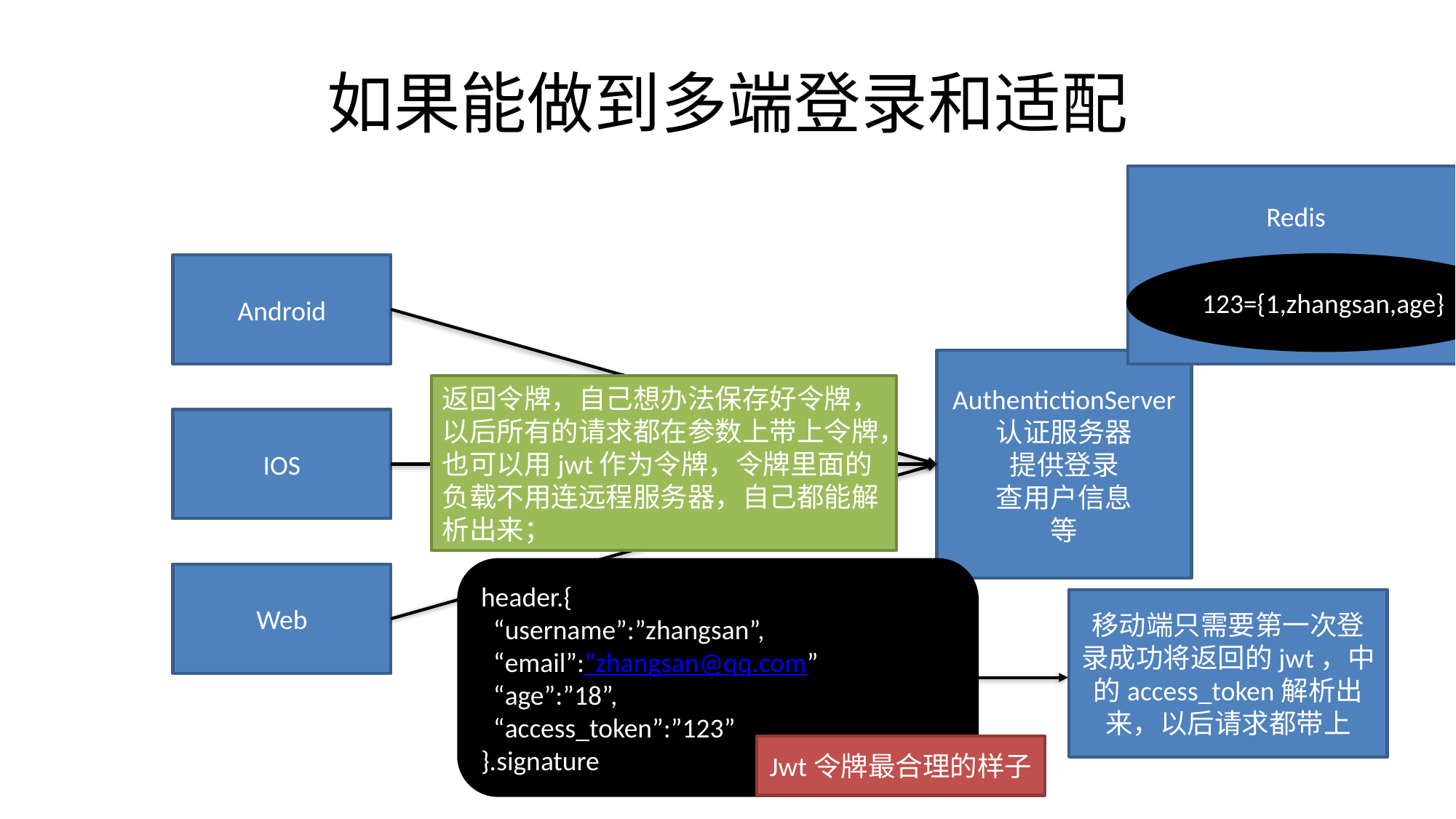

# 如果能做到多端登录和适配
Redis

Android
123={1,zhangsan,age}
AuthentictionServer
认证服务器
提供登录
查用户信息
等
返回令牌，自己想办法保存好令牌，以后所有的请求都在参数上带上令牌，也可以用jwt作为令牌，令牌里面的负载不用连远程服务器，自己都能解析出来；
IOS
header.{
  “username”:”zhangsan”,
  “email”:”zhangsan@qq.com”
  “age”:”18”,
  “access_token”:”123”
}.signature
Web
移动端只需要第一次登录成功将返回的jwt，中的access_token解析出来，以后请求都带上
Jwt令牌最合理的样子